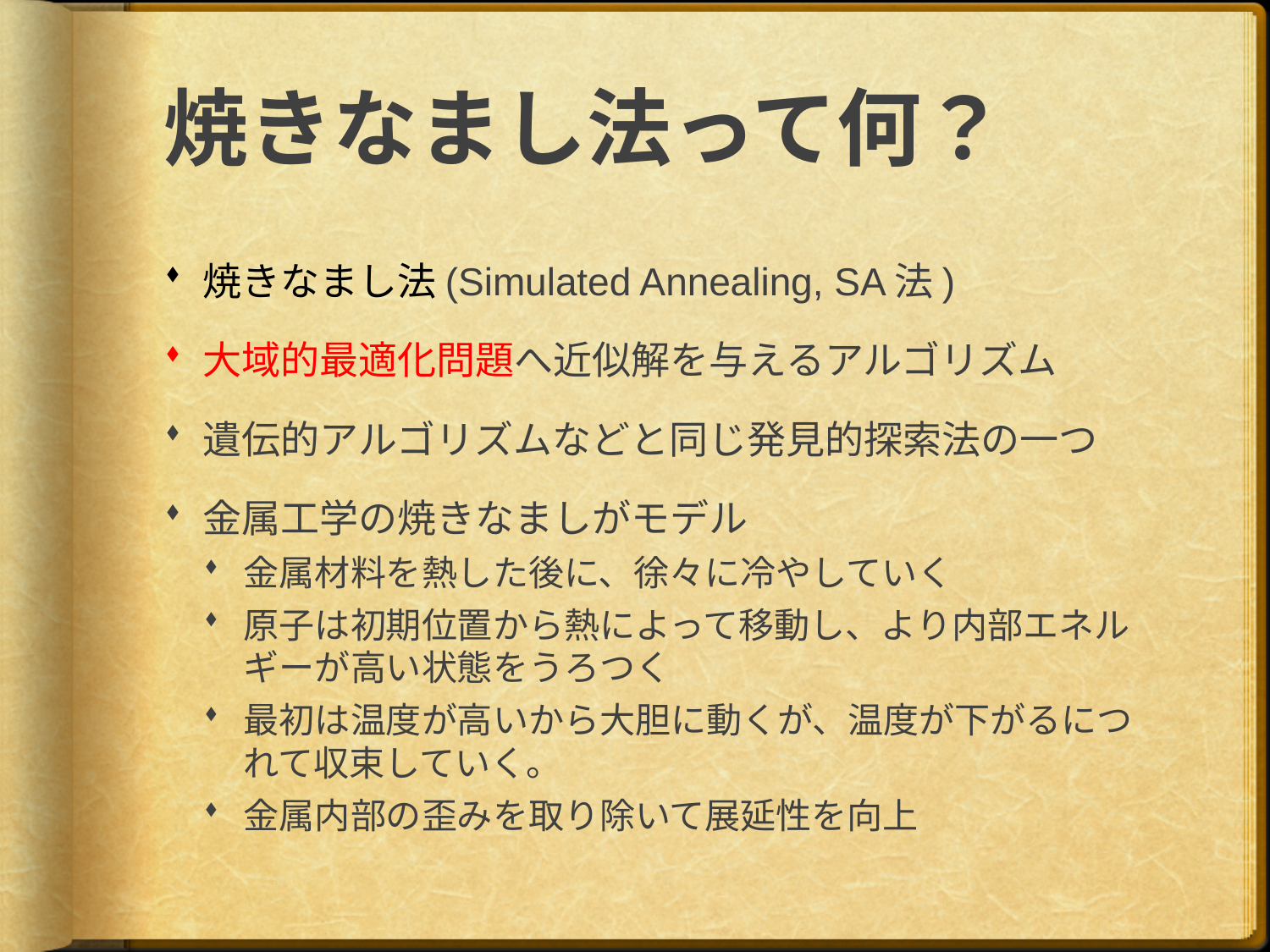

# 焼きなまし法って何？
焼きなまし法(Simulated Annealing, SA法)
大域的最適化問題へ近似解を与えるアルゴリズム
遺伝的アルゴリズムなどと同じ発見的探索法の一つ
金属工学の焼きなましがモデル
金属材料を熱した後に、徐々に冷やしていく
原子は初期位置から熱によって移動し、より内部エネルギーが高い状態をうろつく
最初は温度が高いから大胆に動くが、温度が下がるにつれて収束していく。
金属内部の歪みを取り除いて展延性を向上